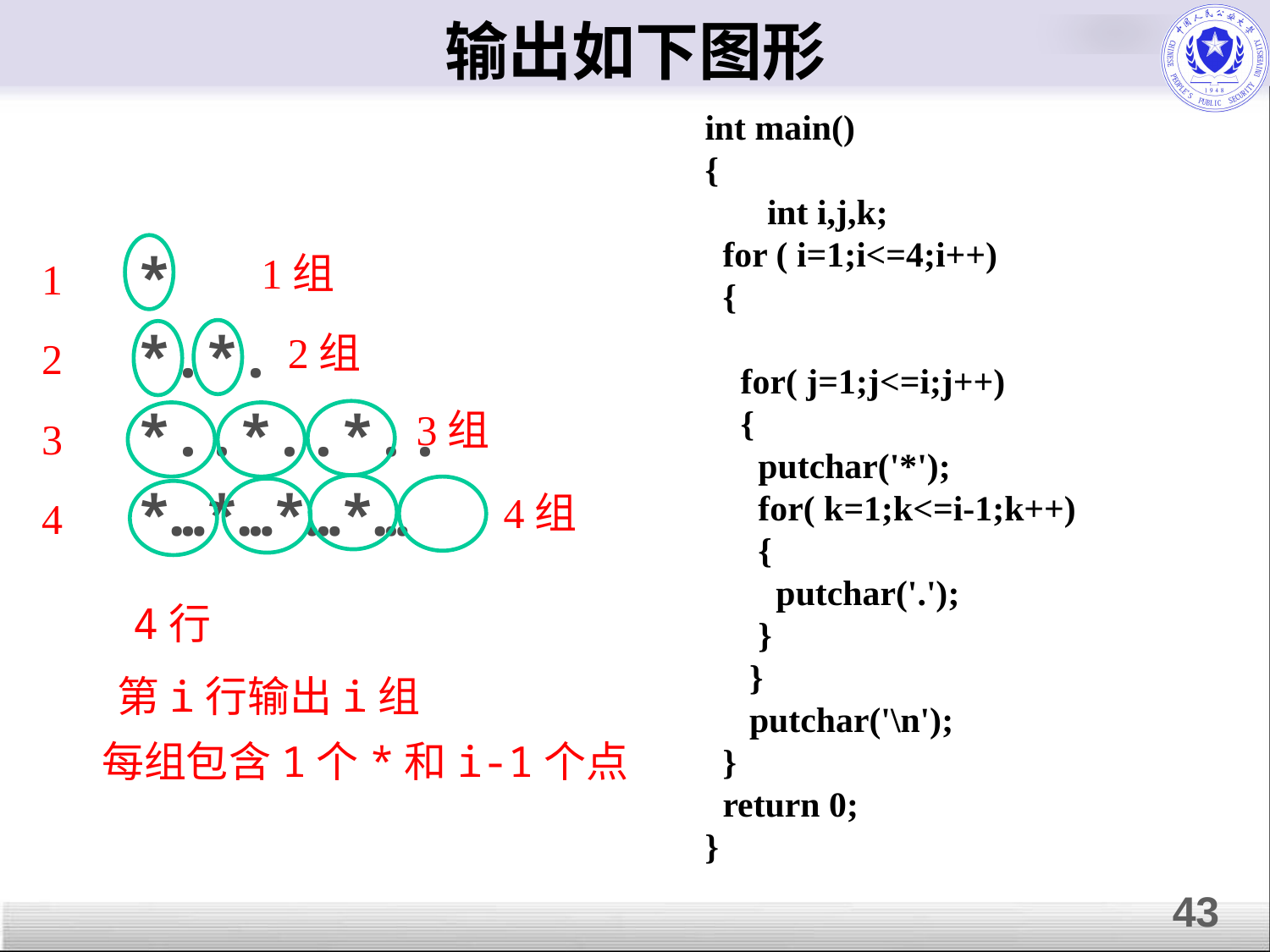

# 输出如下图形
int main()
{
       int i,j,k;
  for ( i=1;i<=4;i++)
  {

    for( j=1;j<=i;j++)
    {
      putchar('*');
      for( k=1;k<=i-1;k++)
      {
        putchar('.');
      }
     }
     putchar('\n');
  }
  return 0;
}

*
*.*.
*..*..*..
*…*…*…*…
1组
1

2组

2
3组

3

4组

4
4行
第i行输出i组
每组包含1个*和i-1个点